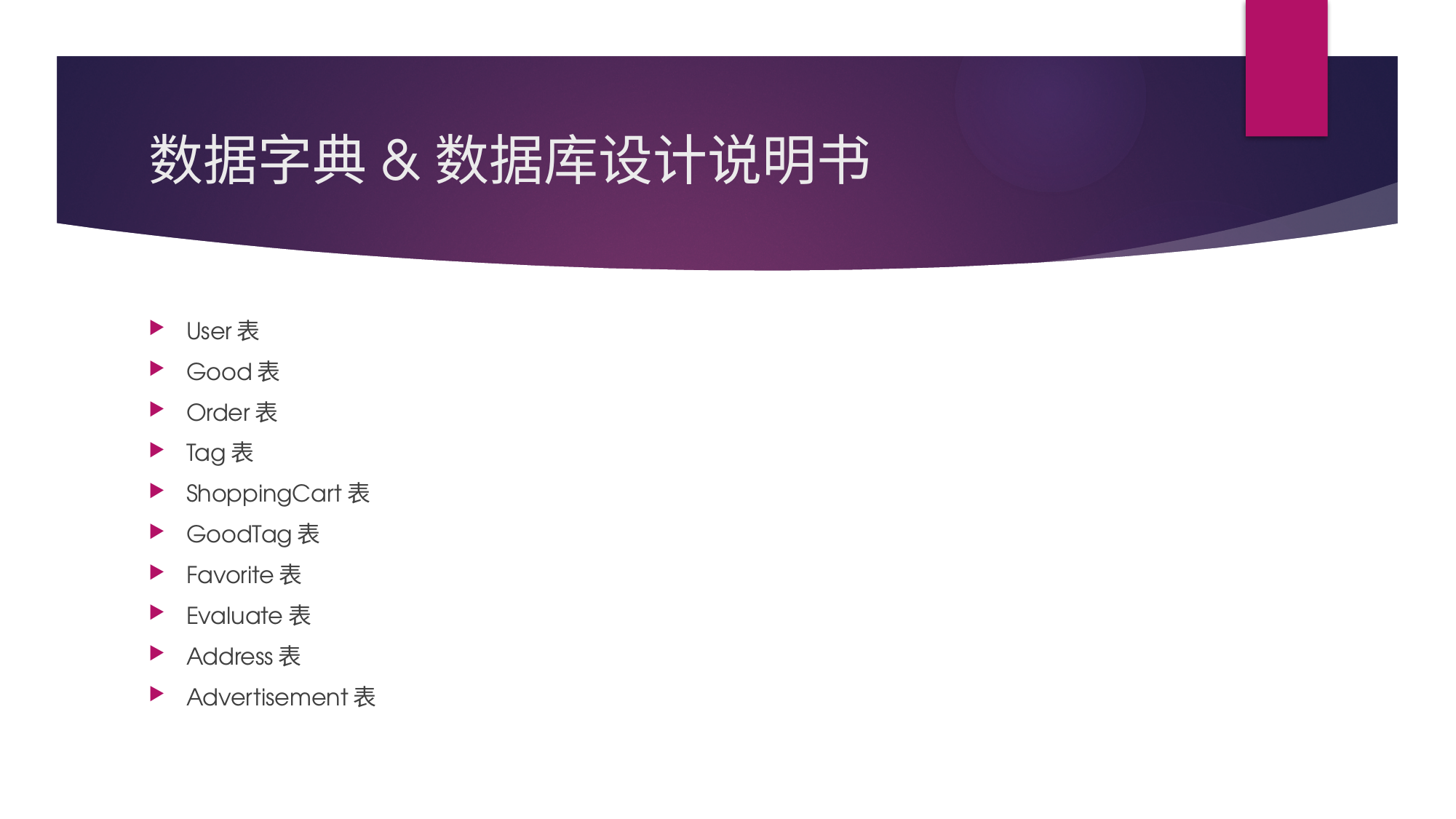

# 数据字典&数据库设计说明书
User表
Good表
Order表
Tag表
ShoppingCart表
GoodTag表
Favorite表
Evaluate表
Address表
Advertisement表